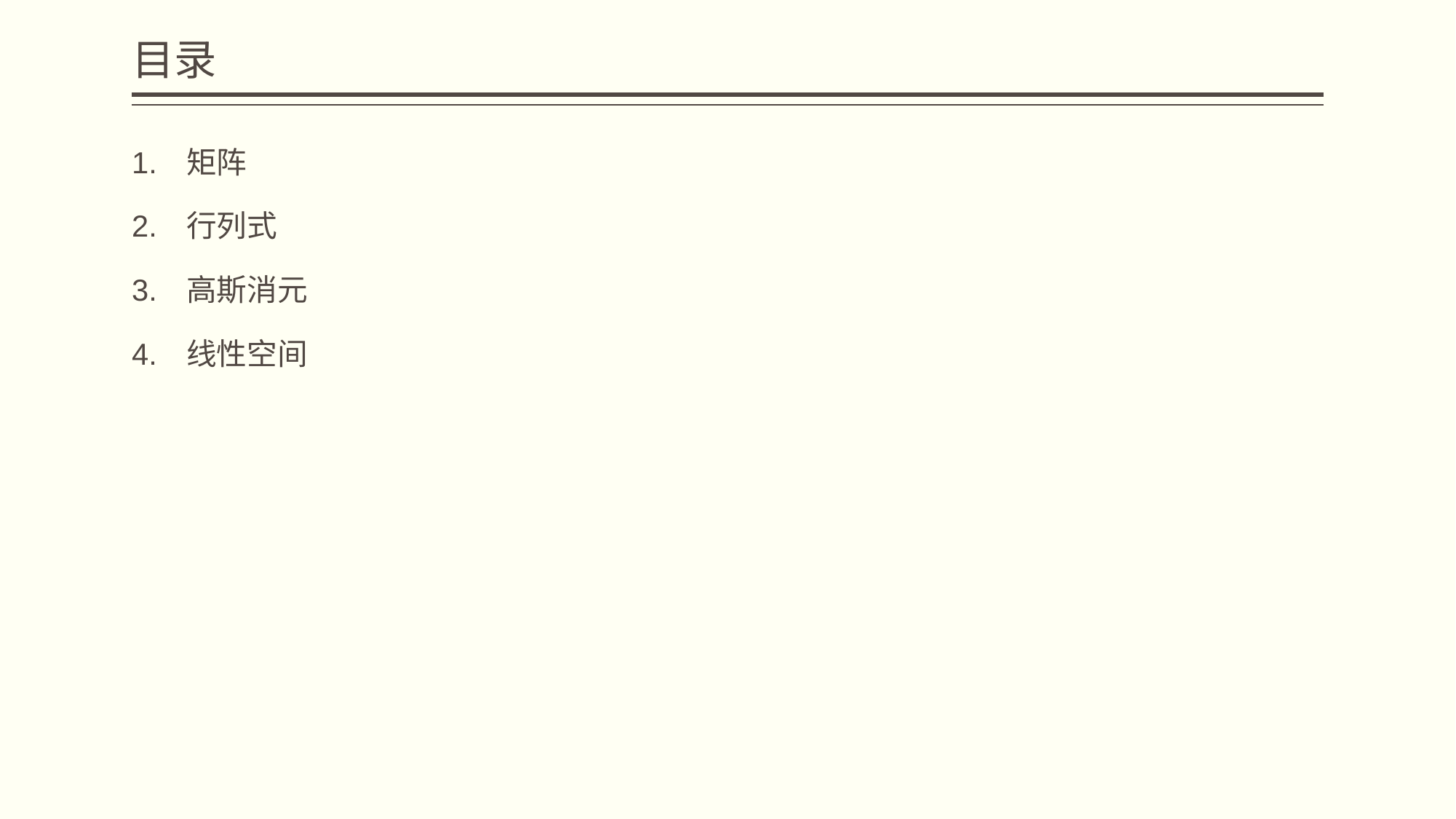

# 目录
矩阵
行列式
高斯消元
线性空间
2